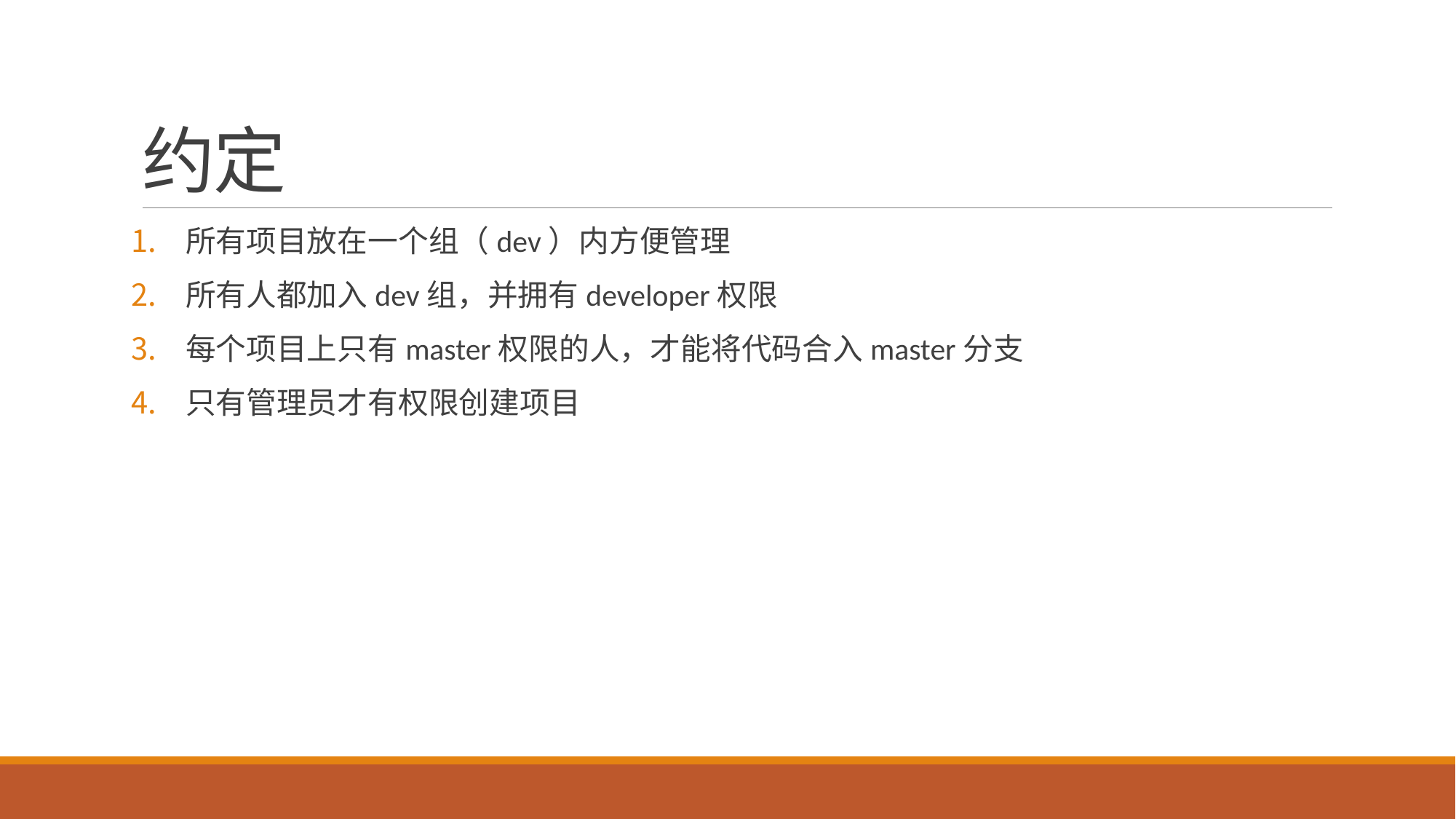

# 约定
所有项目放在一个组（dev）内方便管理
所有人都加入dev组，并拥有developer权限
每个项目上只有master权限的人，才能将代码合入master分支
只有管理员才有权限创建项目